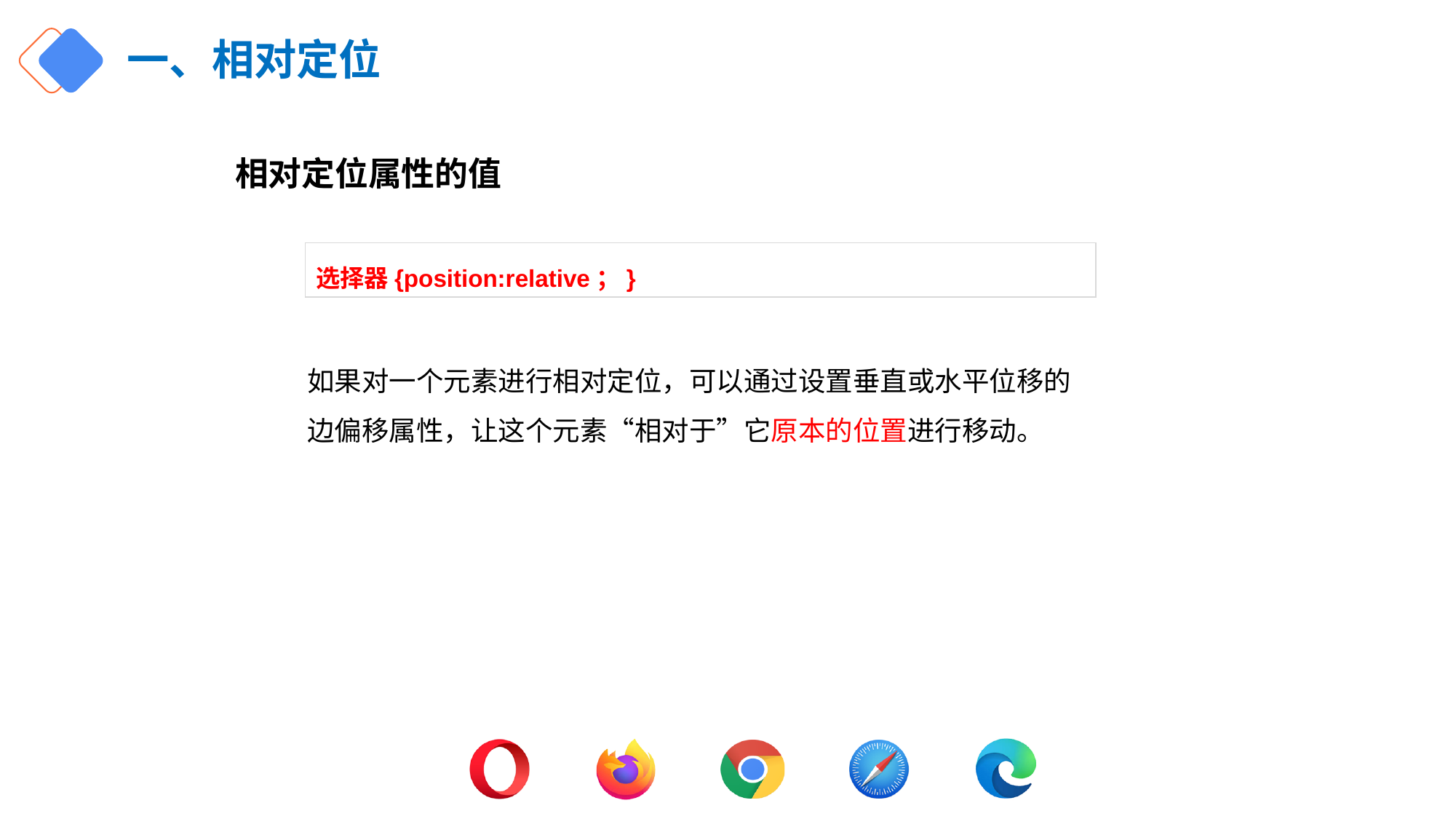

# 一、相对定位
相对定位属性的值
选择器{position:relative；}
如果对一个元素进行相对定位，可以通过设置垂直或水平位移的边偏移属性，让这个元素“相对于”它原本的位置进行移动。